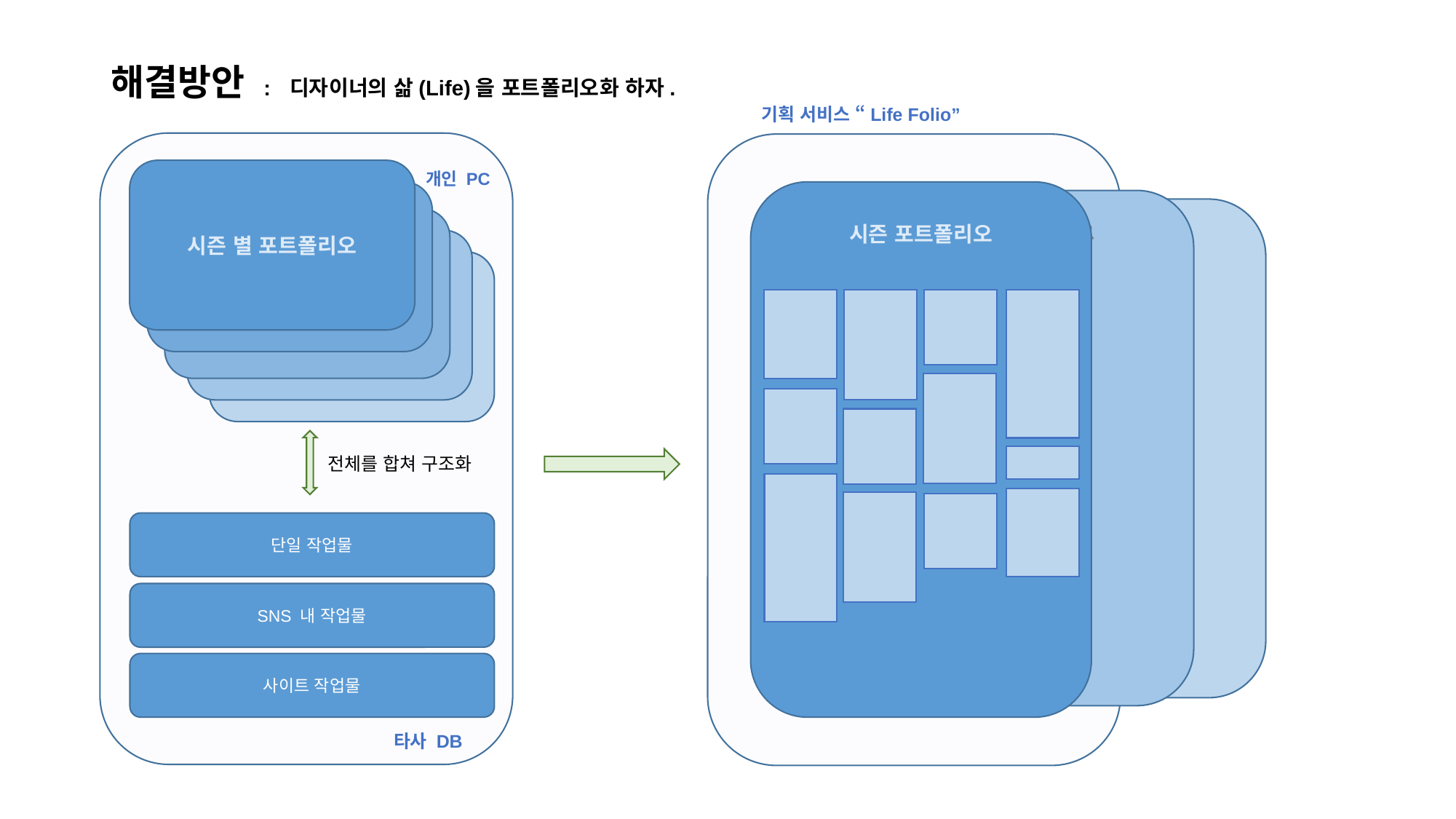

# 해결방안 : 디자이너의 삶(Life)을 포트폴리오화 하자.
기획 서비스 “Life Folio”

개인 PC
시즌 별 포트폴리오
시즌 별 포트폴리오
시즌 포트폴리오

시즌 포트폴리오

시즌 포트폴리오

시즌 별 포트폴리오
시즌 별 포트폴리오
시즌 별 포트폴리오

전체를 합쳐 구조화

단일 작업물
SNS 내 작업물
사이트 작업물
타사 DB